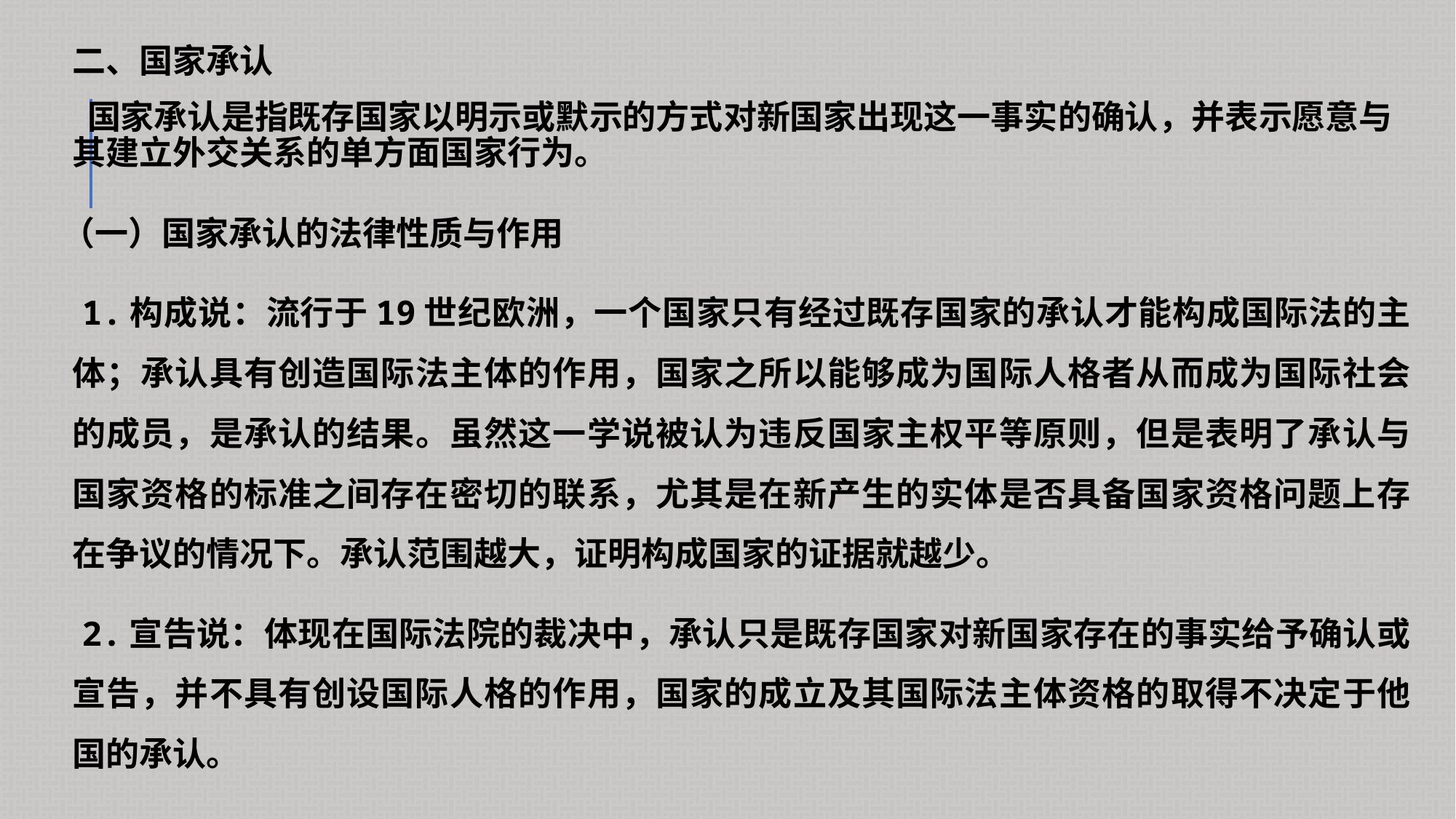

二、国家承认
 国家承认是指既存国家以明示或默示的方式对新国家出现这一事实的确认，并表示愿意与其建立外交关系的单方面国家行为。
（一）国家承认的法律性质与作用
 1.构成说：流行于19世纪欧洲，一个国家只有经过既存国家的承认才能构成国际法的主体；承认具有创造国际法主体的作用，国家之所以能够成为国际人格者从而成为国际社会的成员，是承认的结果。虽然这一学说被认为违反国家主权平等原则，但是表明了承认与国家资格的标准之间存在密切的联系，尤其是在新产生的实体是否具备国家资格问题上存在争议的情况下。承认范围越大，证明构成国家的证据就越少。
 2.宣告说：体现在国际法院的裁决中，承认只是既存国家对新国家存在的事实给予确认或宣告，并不具有创设国际人格的作用，国家的成立及其国际法主体资格的取得不决定于他国的承认。